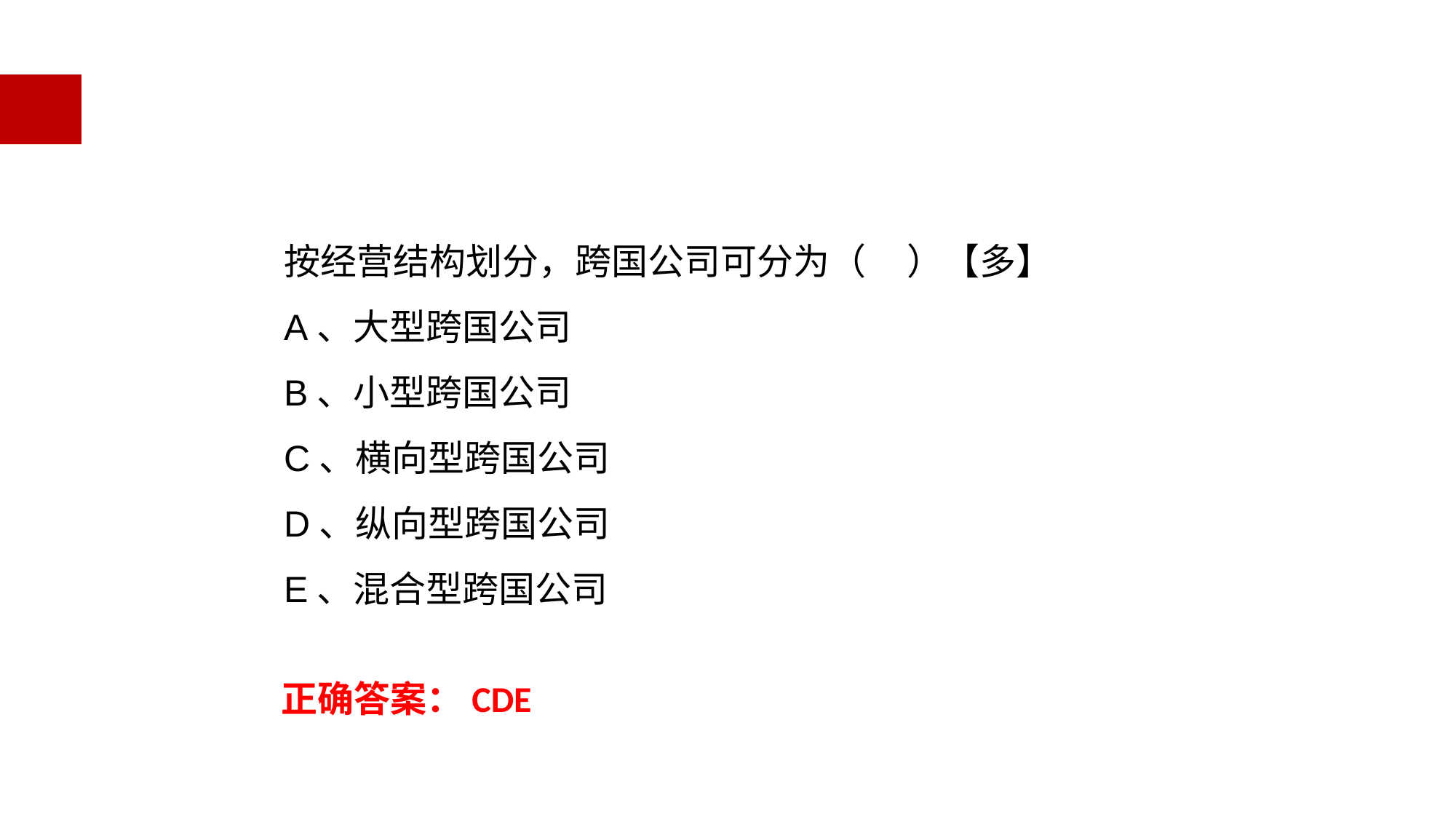

按经营结构划分，跨国公司可分为（     ）【多】
A、大型跨国公司
B、小型跨国公司
C、横向型跨国公司
D、纵向型跨国公司
E、混合型跨国公司
正确答案：CDE